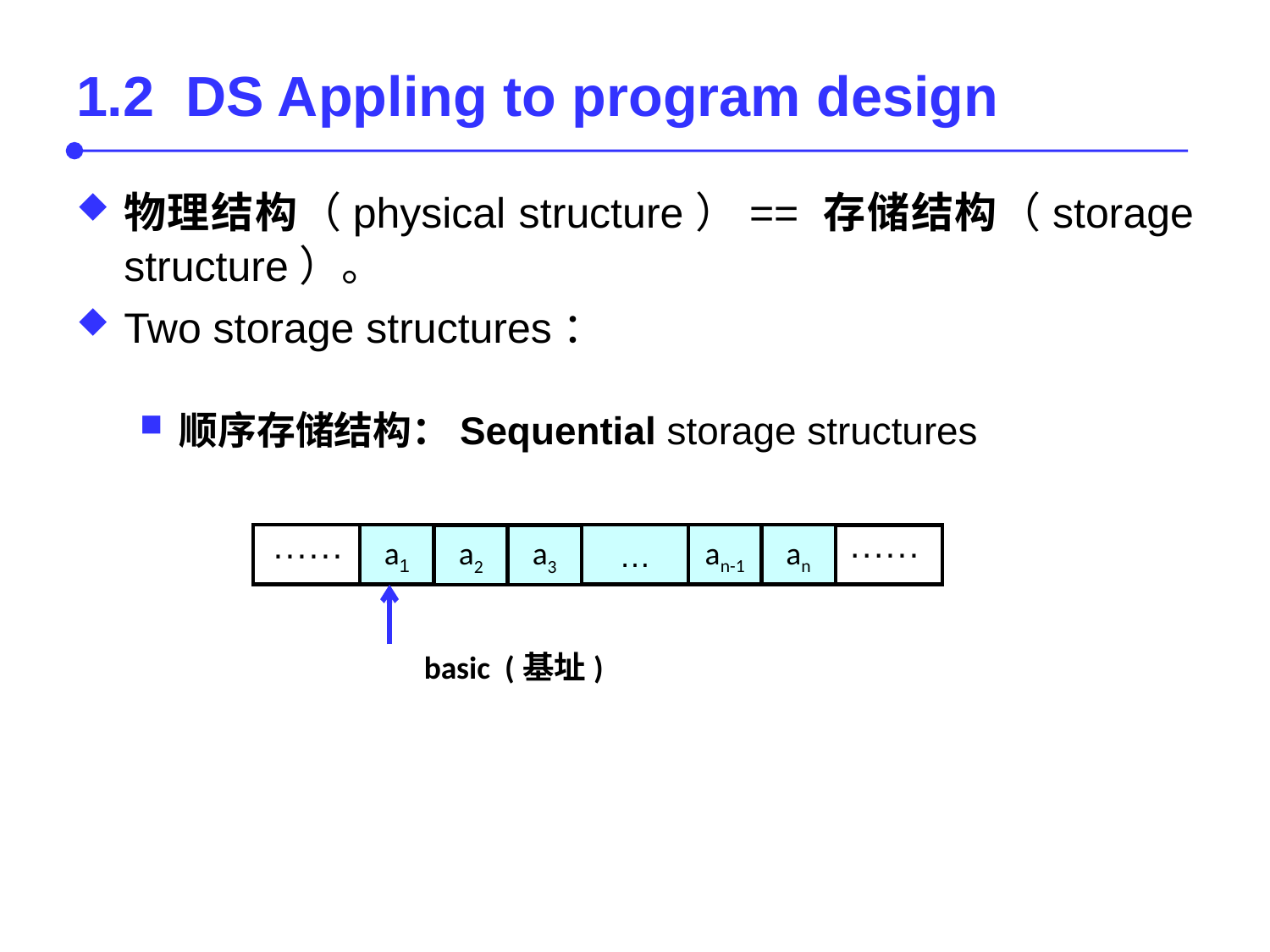

# 1.2  DS Appling to program design
物理结构（physical structure）== 存储结构（storage structure）。
Two storage structures：
顺序存储结构：Sequential storage structures

a1
…
an-1
an
a2
a3
······
······
basic  (基址)